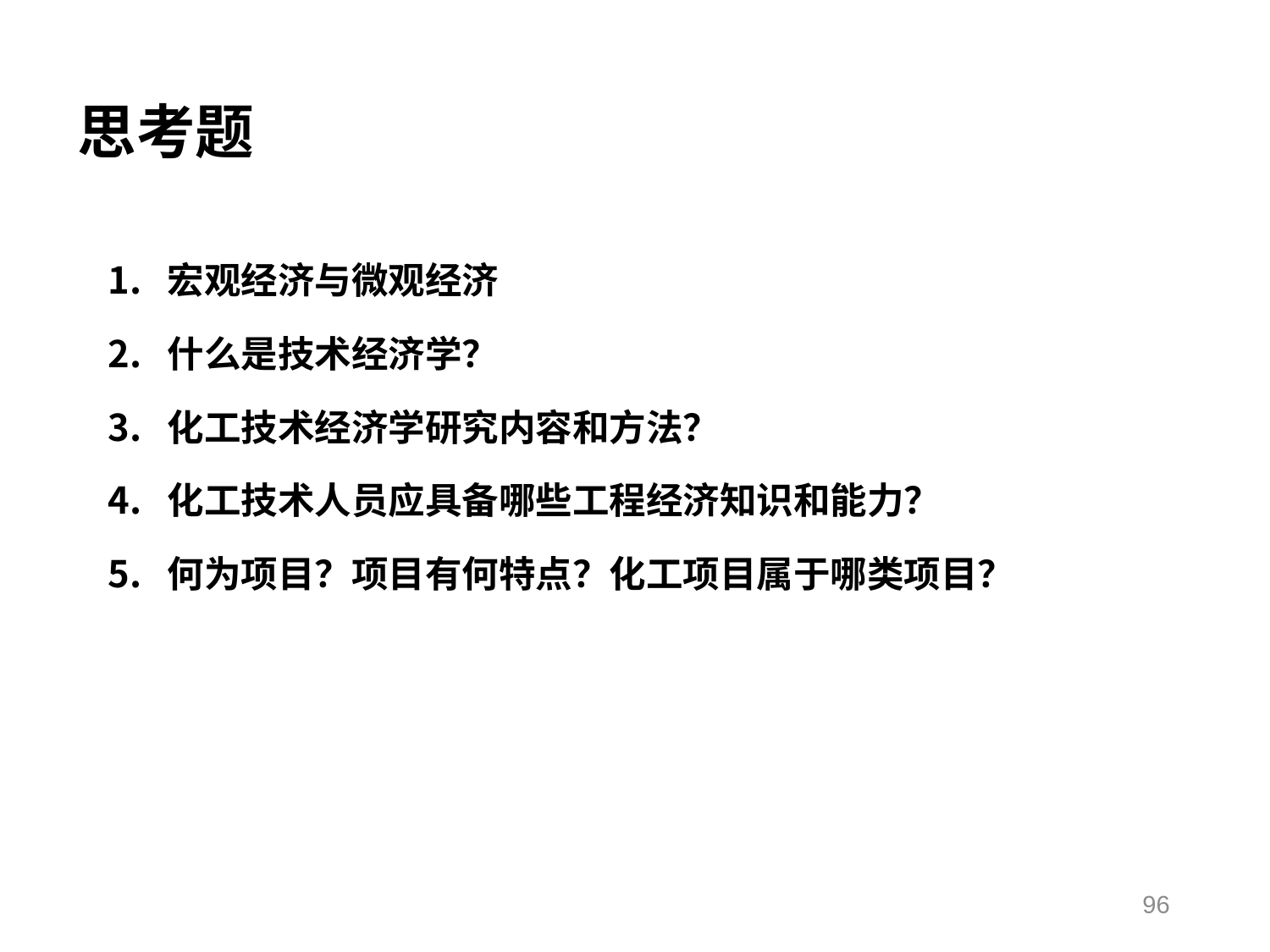

# 思考题
宏观经济与微观经济
什么是技术经济学？
化工技术经济学研究内容和方法？
化工技术人员应具备哪些工程经济知识和能力？
何为项目？项目有何特点？化工项目属于哪类项目？

96